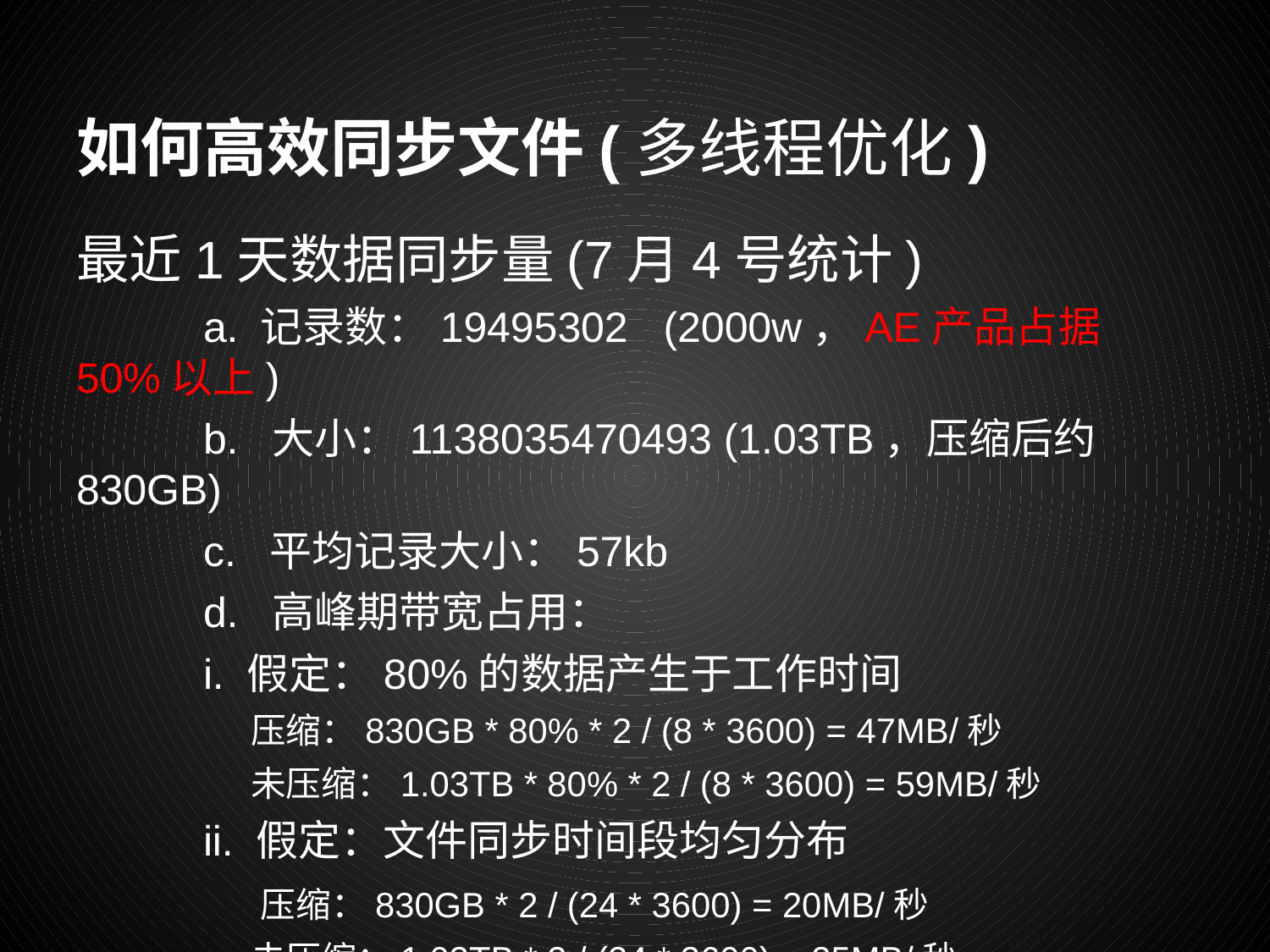

# 如何高效同步文件(多线程优化)
最近1天数据同步量(7月4号统计)
	a. 记录数：19495302   (2000w，AE产品占据50%以上)
	b.  大小：1138035470493 (1.03TB，压缩后约830GB)
	c.  平均记录大小：57kb
	d.  高峰期带宽占用：
i. 假定：80%的数据产生于工作时间
    压缩：830GB * 80% * 2 / (8 * 3600) = 47MB/秒
    未压缩：1.03TB * 80% * 2 / (8 * 3600) = 59MB/秒
ii. 假定：文件同步时间段均匀分布
    压缩：830GB * 2 / (24 * 3600) = 20MB/秒
    未压缩：1.03TB * 2 / (24 * 3600) = 25MB/秒